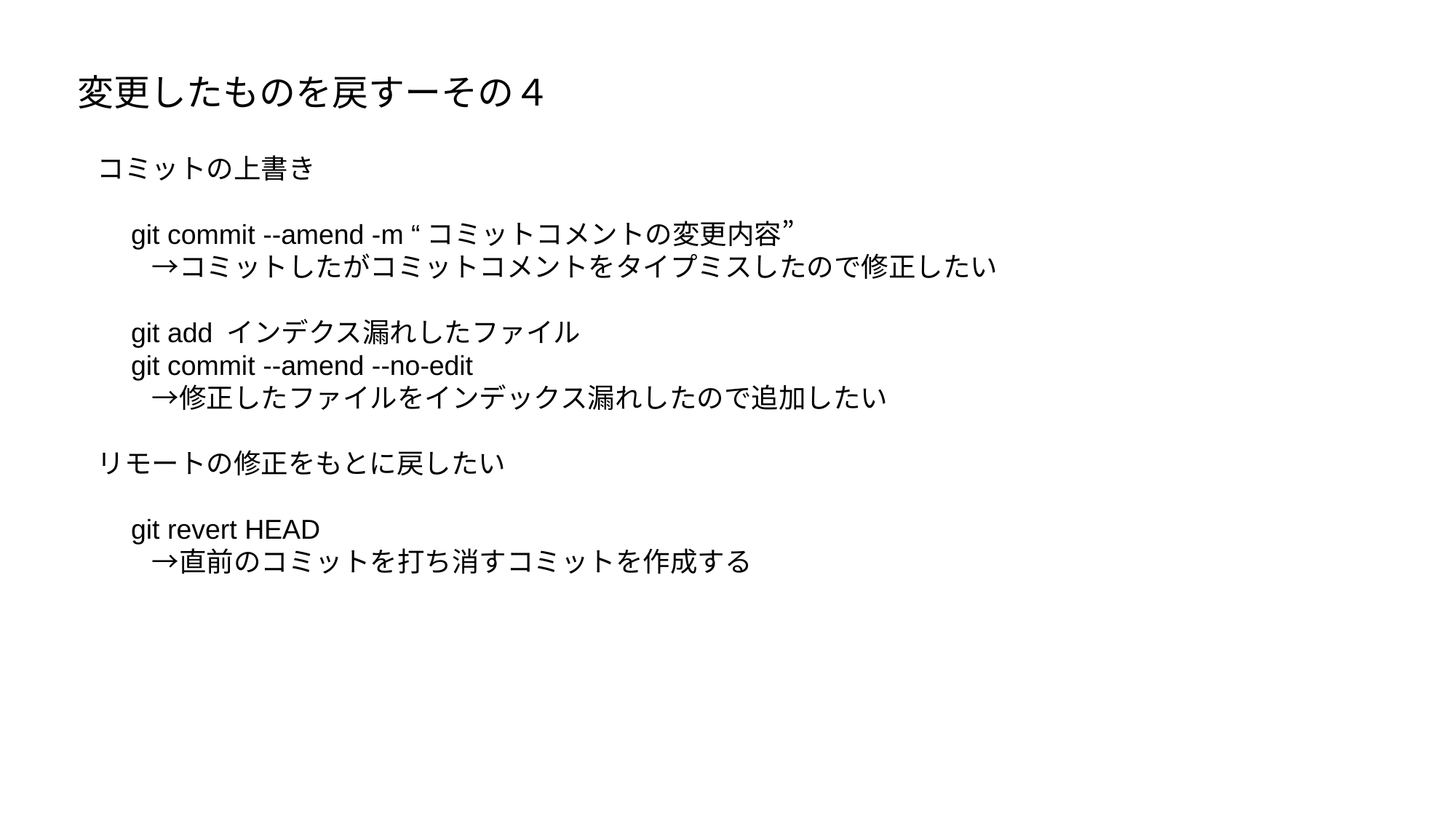

変更したものを戻すーその４
コミットの上書き

　git commit --amend -m “コミットコメントの変更内容”
　　→コミットしたがコミットコメントをタイプミスしたので修正したい

　git add インデクス漏れしたファイル
　git commit --amend --no-edit
　　→修正したファイルをインデックス漏れしたので追加したい

リモートの修正をもとに戻したい

　git revert HEAD
　　→直前のコミットを打ち消すコミットを作成する